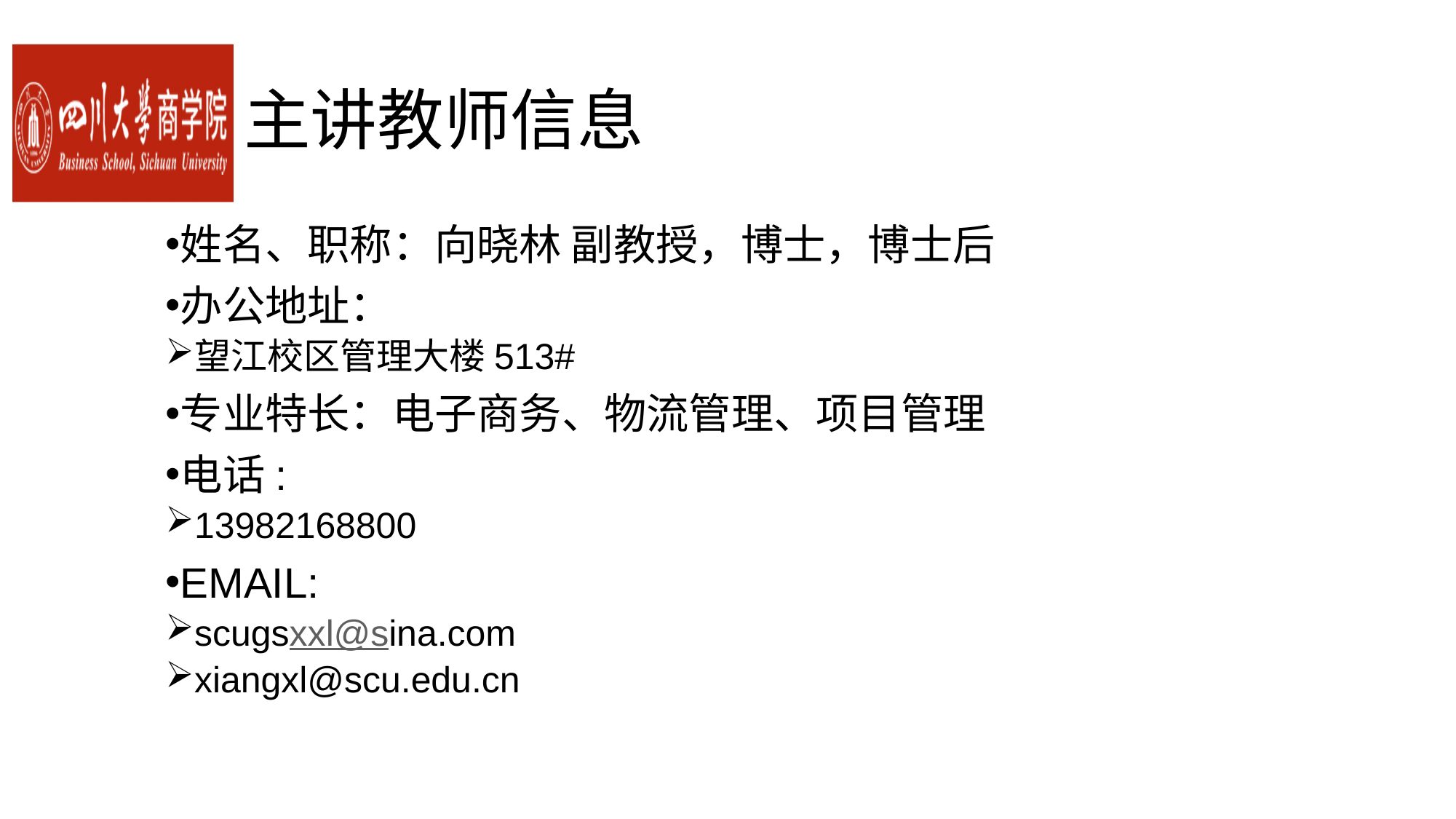

# 主讲教师信息
姓名、职称：向晓林 副教授，博士，博士后
办公地址：
望江校区管理大楼513#
专业特长：电子商务、物流管理、项目管理
电话:
13982168800
EMAIL:
scugsxxl@sina.com
xiangxl@scu.edu.cn